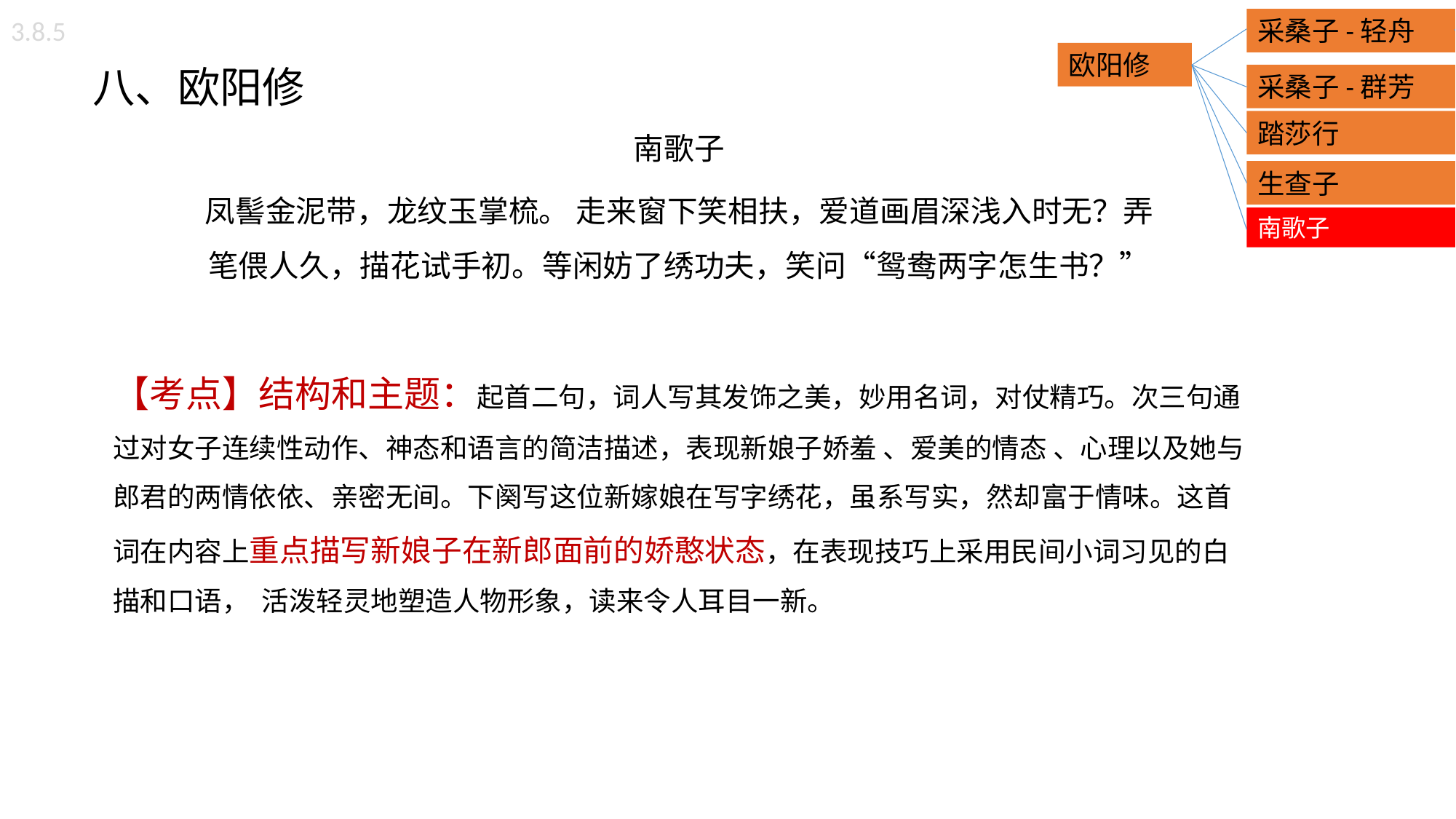

3.8.5
采桑子-轻舟
八、欧阳修
南歌子
凤髻金泥带，龙纹玉掌梳。 走来窗下笑相扶，爱道画眉深浅入时无？弄
笔偎人久，描花试手初。等闲妨了绣功夫，笑问“鸳鸯两字怎生书？”

【考点】结构和主题：起首二句，词人写其发饰之美，妙用名词，对仗精巧。次三句通过对女子连续性动作、神态和语言的简洁描述，表现新娘子娇羞 、爱美的情态 、心理以及她与郎君的两情依依、亲密无间。下阕写这位新嫁娘在写字绣花，虽系写实，然却富于情味。这首词在内容上重点描写新娘子在新郎面前的娇憨状态，在表现技巧上采用民间小词习见的白描和口语，  活泼轻灵地塑造人物形象，读来令人耳目一新。
欧阳修
采桑子-群芳
踏莎行
生查子
南歌子